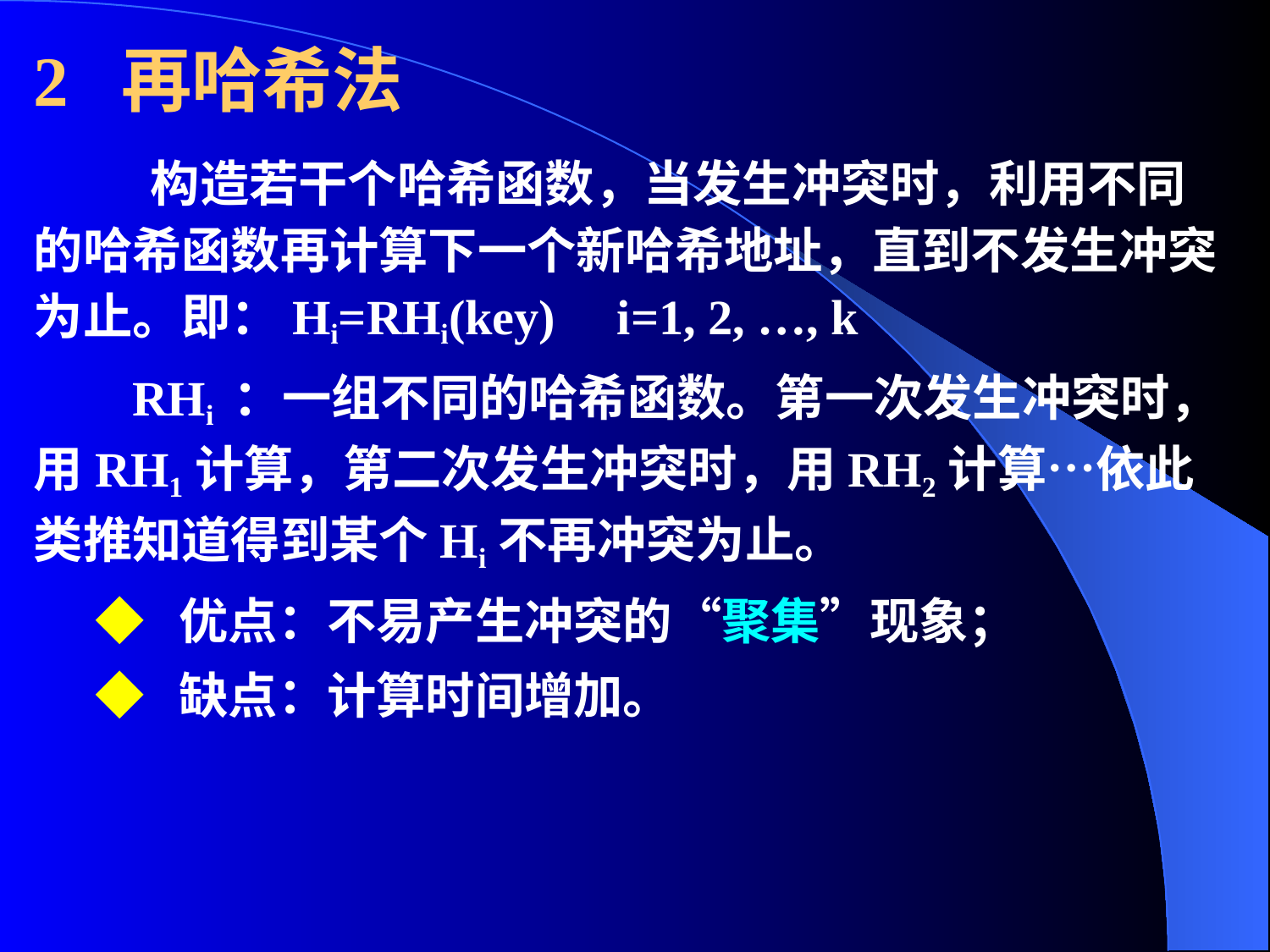

2  再哈希法
        构造若干个哈希函数，当发生冲突时，利用不同的哈希函数再计算下一个新哈希地址，直到不发生冲突为止。即：Hi=RHi(key)     i=1, 2, …, k
        RHi ：一组不同的哈希函数。第一次发生冲突时，用RH1计算，第二次发生冲突时，用RH2计算…依此类推知道得到某个Hi不再冲突为止。
◆  优点：不易产生冲突的“聚集”现象；
◆  缺点：计算时间增加。